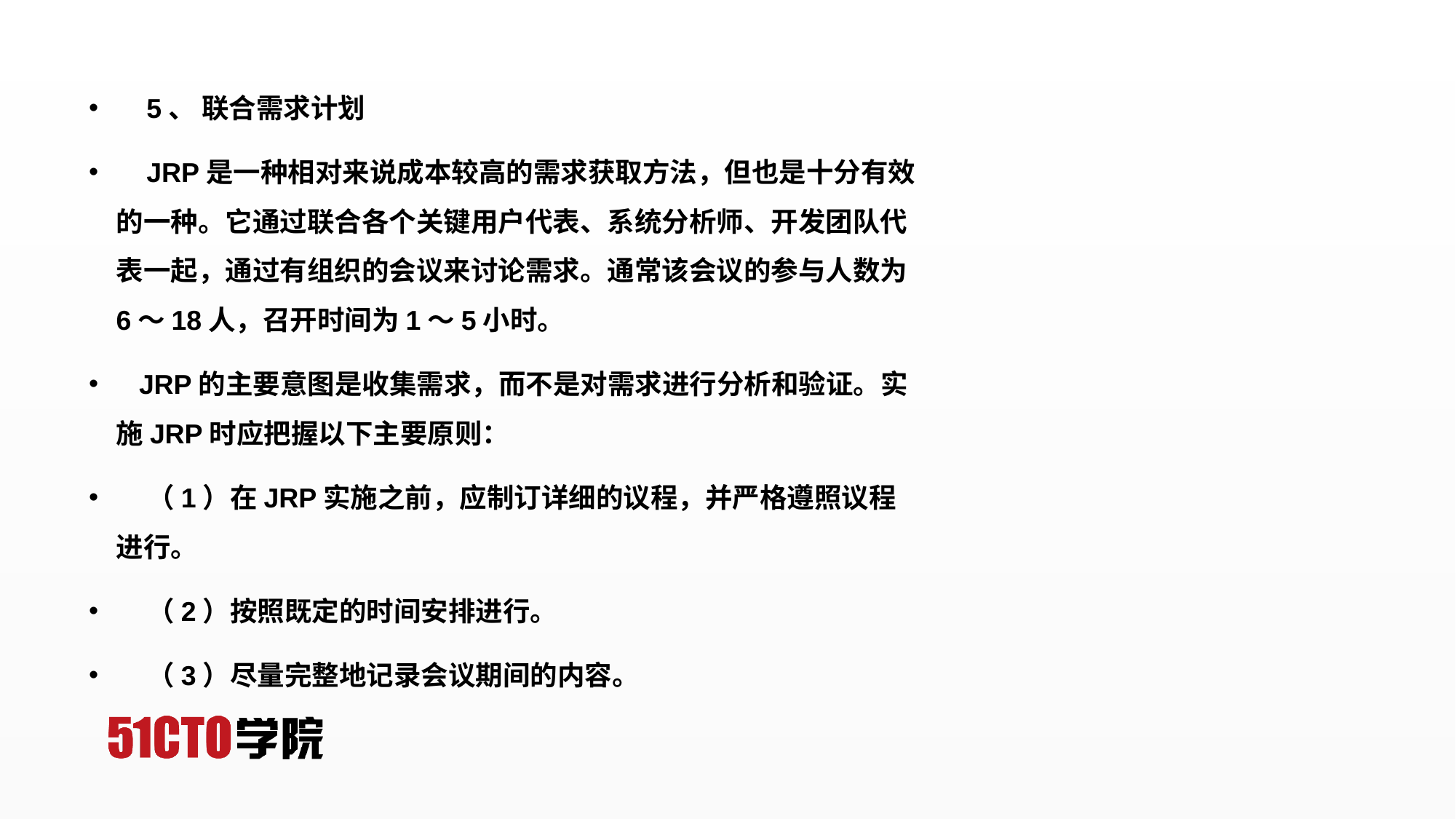

5、 联合需求计划
    JRP是一种相对来说成本较高的需求获取方法，但也是十分有效的一种。它通过联合各个关键用户代表、系统分析师、开发团队代表一起，通过有组织的会议来讨论需求。通常该会议的参与人数为6～18人，召开时间为1～5小时。
   JRP的主要意图是收集需求，而不是对需求进行分析和验证。实施JRP时应把握以下主要原则：
    （1）在JRP实施之前，应制订详细的议程，并严格遵照议程进行。
    （2）按照既定的时间安排进行。
    （3）尽量完整地记录会议期间的内容。